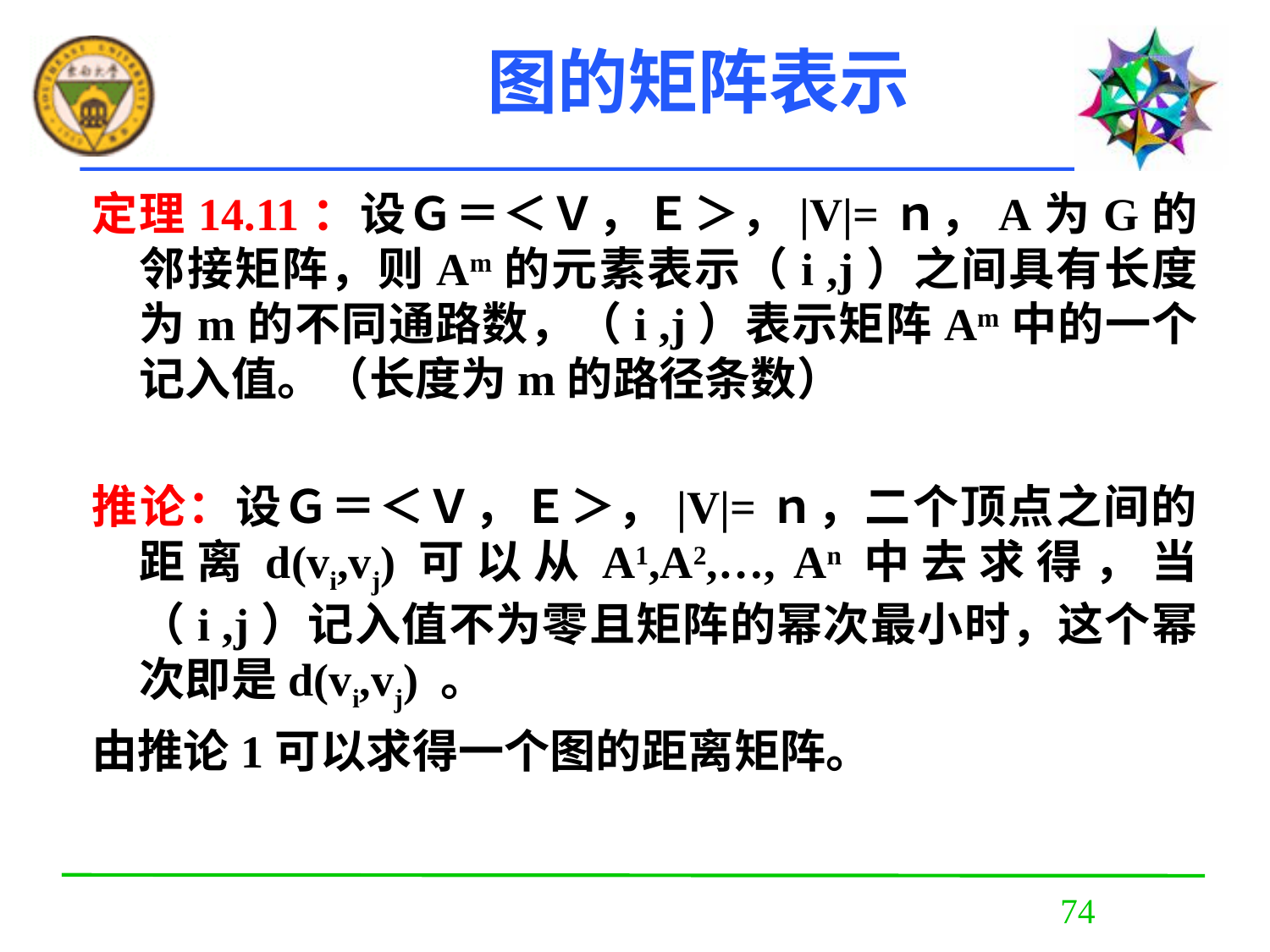

# 图的矩阵表示
定理14.11：设Ｇ＝＜Ｖ，Ｅ＞，|V|=ｎ，A为G的邻接矩阵，则Am的元素表示（i ,j）之间具有长度为m的不同通路数，（i ,j）表示矩阵Am中的一个记入值。（长度为m的路径条数）

推论：设Ｇ＝＜Ｖ，Ｅ＞，|V|=ｎ，二个顶点之间的距离d(vi,vj)可以从A1,A2,…, An中去求得，当（i ,j）记入值不为零且矩阵的幂次最小时，这个幂次即是d(vi,vj) 。
由推论1可以求得一个图的距离矩阵。